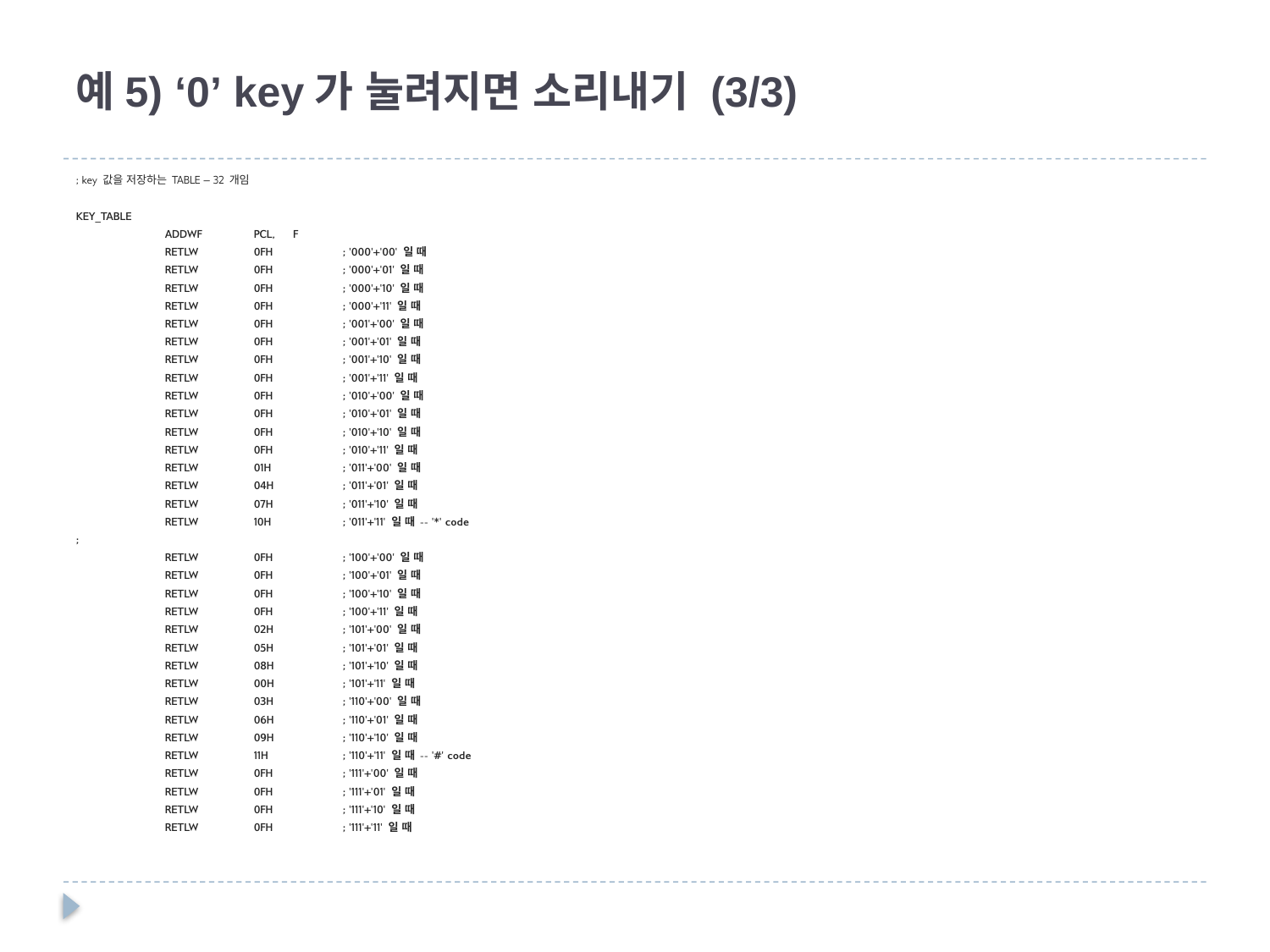

# 예5) ‘0’ key가 눌려지면 소리내기 (3/3)
; key 값을 저장하는 TABLE – 32 개임

KEY_TABLE
	ADDWF	PCL,     F
	RETLW	0FH	; '000'+'00' 일 때
	RETLW	0FH	; '000'+'01' 일 때
	RETLW	0FH	; '000'+'10' 일 때
	RETLW	0FH	; '000'+'11' 일 때
	RETLW	0FH	; '001'+'00' 일 때
	RETLW	0FH	; '001'+'01' 일 때
	RETLW	0FH	; '001'+'10' 일 때
	RETLW	0FH	; '001'+'11' 일 때
	RETLW	0FH	; '010'+'00' 일 때
	RETLW	0FH	; '010'+'01' 일 때
	RETLW	0FH	; '010'+'10' 일 때
	RETLW	0FH	; '010'+'11' 일 때
	RETLW	01H	; '011'+'00' 일 때
	RETLW	04H	; '011'+'01' 일 때
	RETLW	07H	; '011'+'10' 일 때
	RETLW	10H	; '011'+'11' 일 때 -- '*' code
;
	RETLW	0FH	; '100'+'00' 일 때
	RETLW	0FH	; '100'+'01' 일 때
	RETLW	0FH	; '100'+'10' 일 때
	RETLW	0FH	; '100'+'11' 일 때
	RETLW	02H	; '101'+'00' 일 때
	RETLW	05H	; '101'+'01' 일 때
	RETLW	08H	; '101'+'10' 일 때
	RETLW	00H	; '101'+'11' 일 때
	RETLW	03H	; '110'+'00' 일 때
	RETLW	06H	; '110'+'01' 일 때
	RETLW	09H	; '110'+'10' 일 때
	RETLW	11H	; '110'+'11' 일 때 -- '#' code
	RETLW	0FH	; '111'+'00' 일 때
	RETLW	0FH	; '111'+'01' 일 때
	RETLW	0FH	; '111'+'10' 일 때
	RETLW	0FH	; '111'+'11' 일 때
18